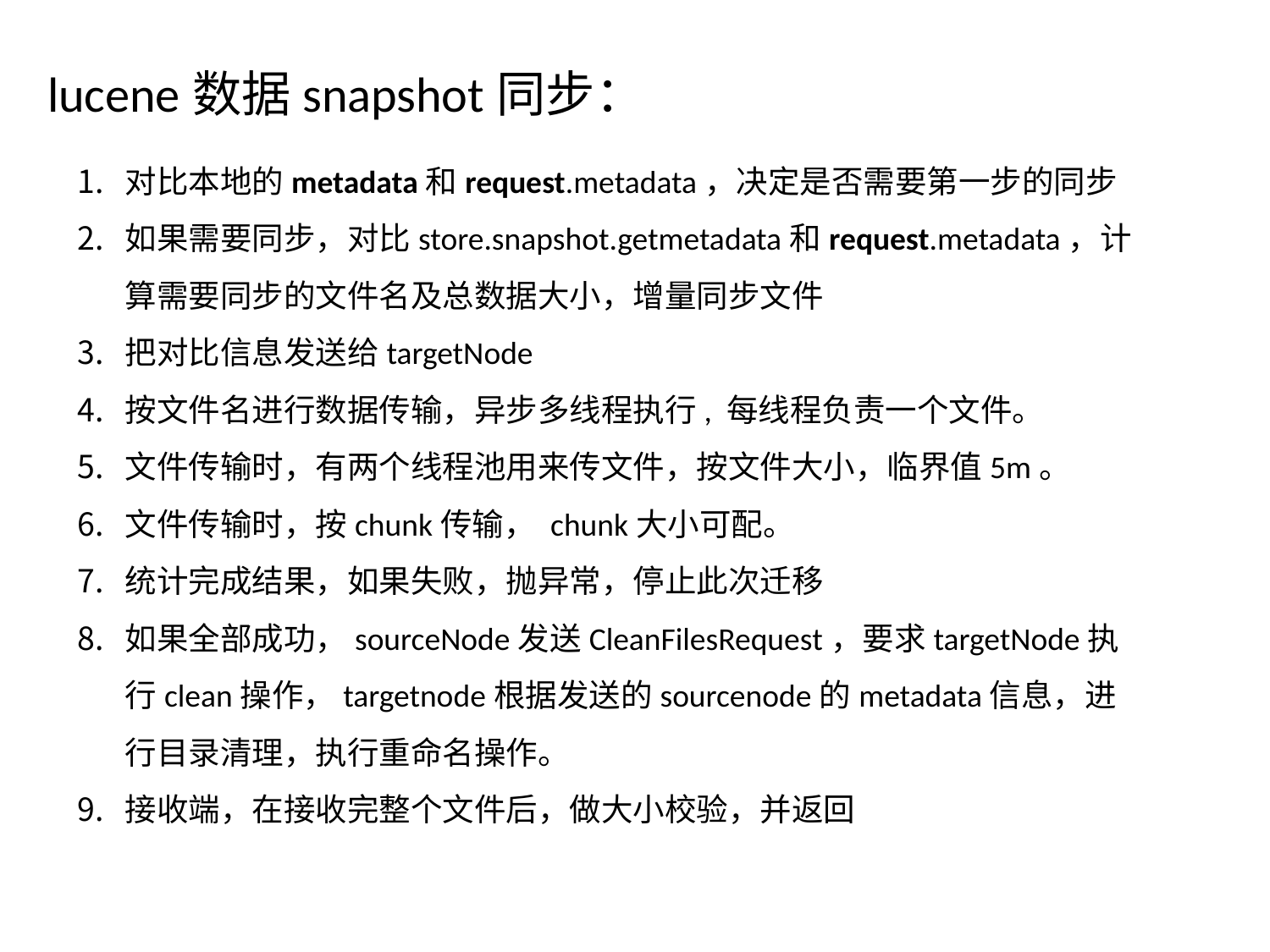

lucene数据snapshot同步：
对比本地的metadata和request.metadata，决定是否需要第一步的同步
如果需要同步，对比store.snapshot.getmetadata和request.metadata，计算需要同步的文件名及总数据大小，增量同步文件
把对比信息发送给targetNode
按文件名进行数据传输，异步多线程执行, 每线程负责一个文件。
文件传输时，有两个线程池用来传文件，按文件大小，临界值5m。
文件传输时，按chunk传输， chunk大小可配。
统计完成结果，如果失败，抛异常，停止此次迁移
如果全部成功，sourceNode发送CleanFilesRequest，要求targetNode执行clean操作，targetnode根据发送的sourcenode的metadata信息，进行目录清理，执行重命名操作。
接收端，在接收完整个文件后，做大小校验，并返回